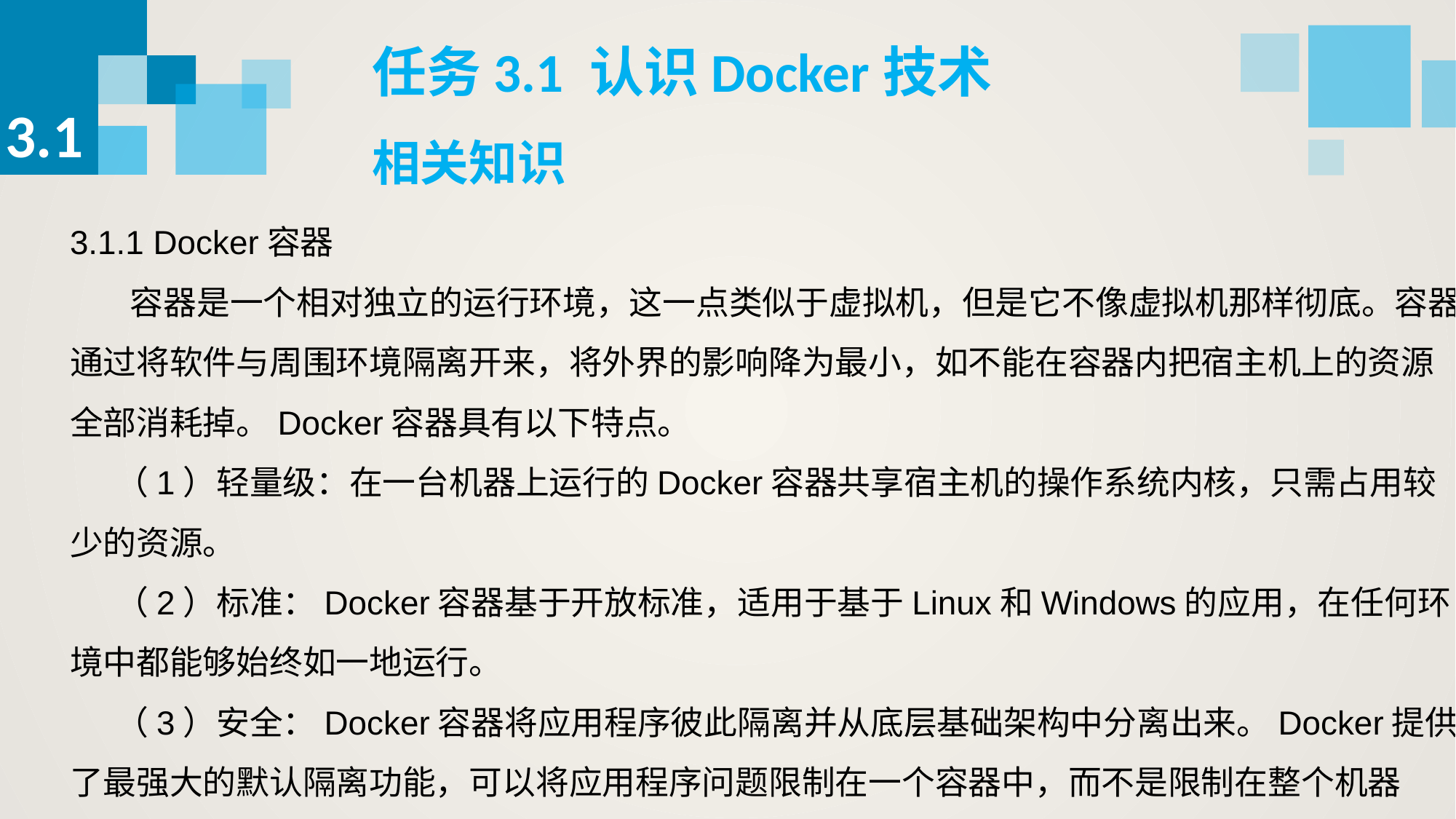

任务3.1 认识Docker技术
3.1
相关知识
3.1.1 Docker容器
       容器是一个相对独立的运行环境，这一点类似于虚拟机，但是它不像虚拟机那样彻底。容器通过将软件与周围环境隔离开来，将外界的影响降为最小，如不能在容器内把宿主机上的资源全部消耗掉。Docker容器具有以下特点。
     （1）轻量级：在一台机器上运行的Docker容器共享宿主机的操作系统内核，只需占用较少的资源。
     （2）标准：Docker容器基于开放标准，适用于基于Linux和Windows的应用，在任何环境中都能够始终如一地运行。
     （3）安全：Docker容器将应用程序彼此隔离并从底层基础架构中分离出来。Docker提供了最强大的默认隔离功能，可以将应用程序问题限制在一个容器中，而不是限制在整个机器上。